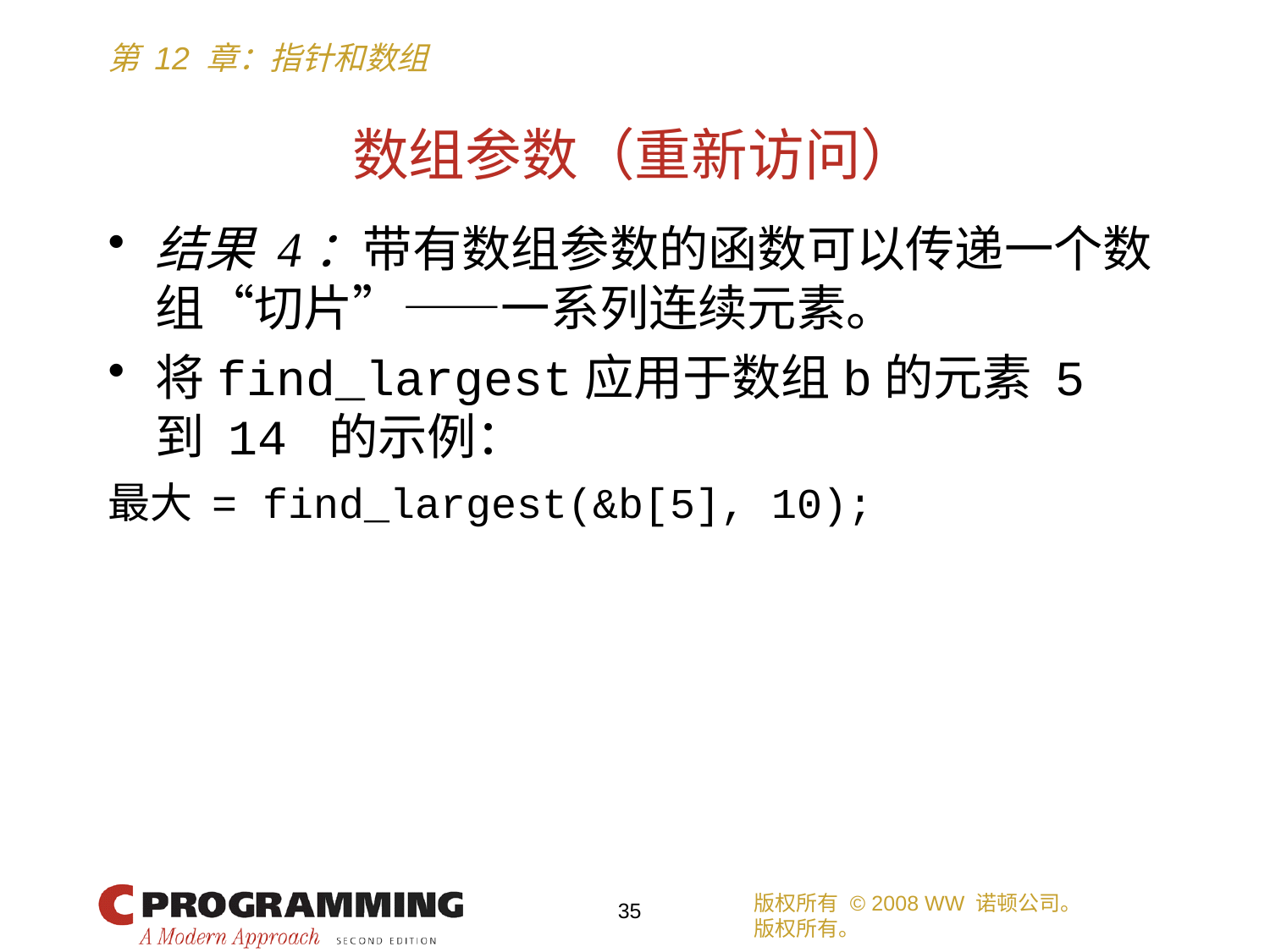

# 数组参数（重新访问）
结果 4：带有数组参数的函数可以传递一个数组“切片”——一系列连续元素。
将find_largest应用于数组b的元素 5 到 14 的示例：
最大 = find_largest(&b[5], 10);
版权所有 © 2008 WW 诺顿公司。
版权所有。
35